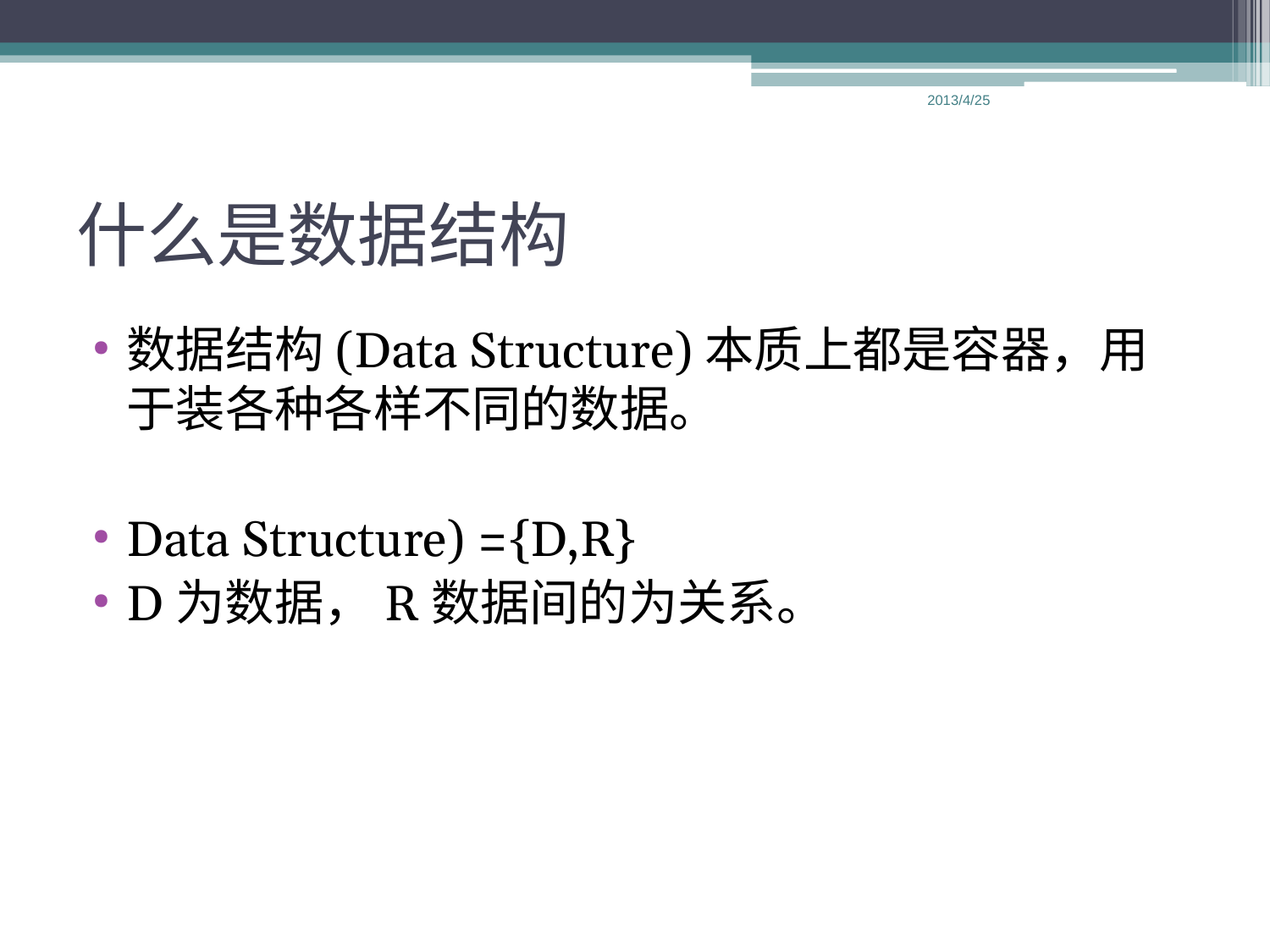

2013/4/25
# 什么是数据结构
数据结构(Data Structure)本质上都是容器，用于装各种各样不同的数据。

Data Structure) ={D,R}
D为数据，R数据间的为关系。